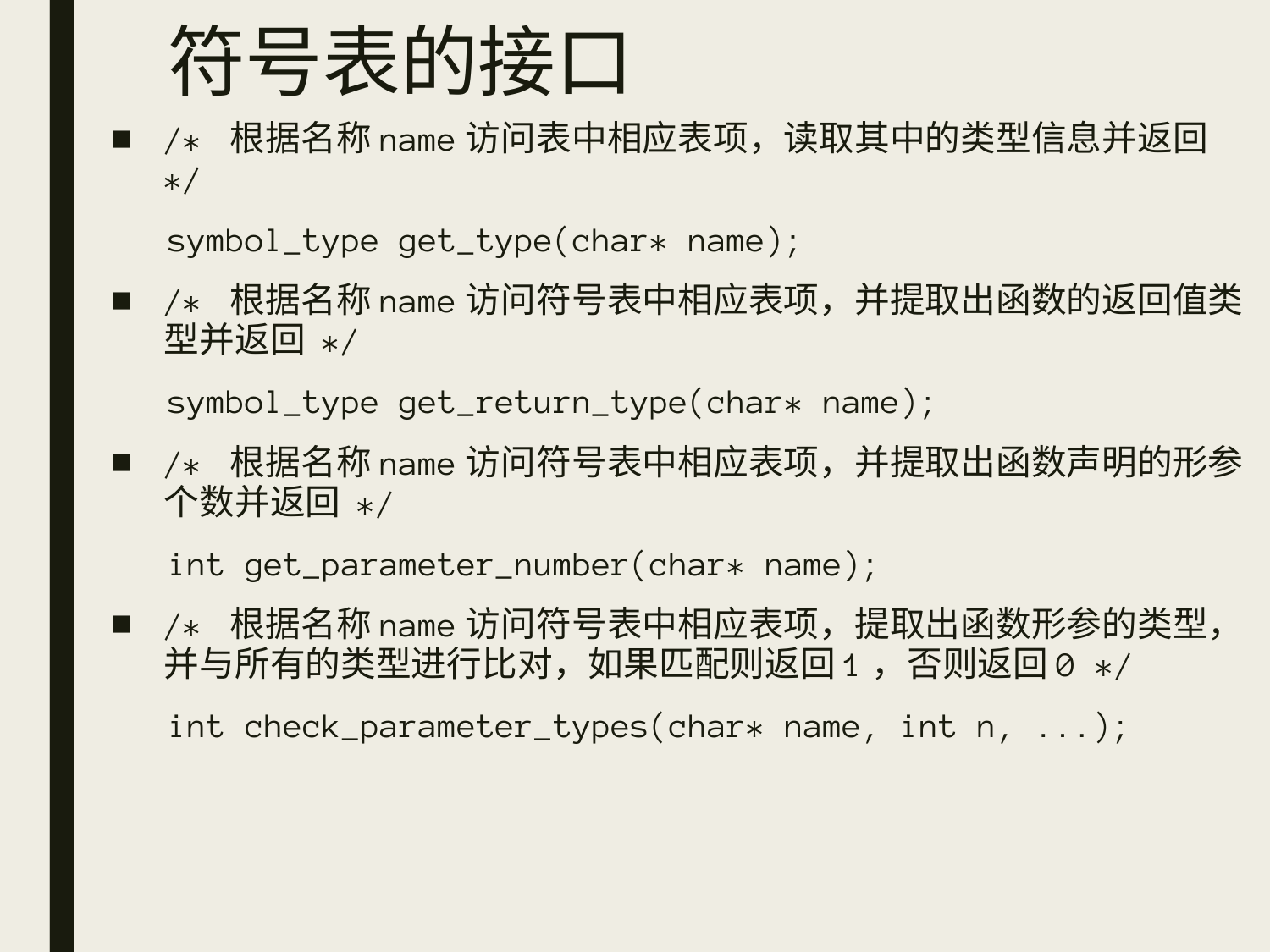

# 符号表的接口
/* 根据名称name访问表中相应表项，读取其中的类型信息并返回 */
   symbol_type get_type(char* name);
/* 根据名称name访问符号表中相应表项，并提取出函数的返回值类型并返回 */
   symbol_type get_return_type(char* name);
/* 根据名称name访问符号表中相应表项，并提取出函数声明的形参个数并返回 */
   int get_parameter_number(char* name);
/* 根据名称name访问符号表中相应表项，提取出函数形参的类型，并与所有的类型进行比对，如果匹配则返回1，否则返回0 */
   int check_parameter_types(char* name, int n, ...);